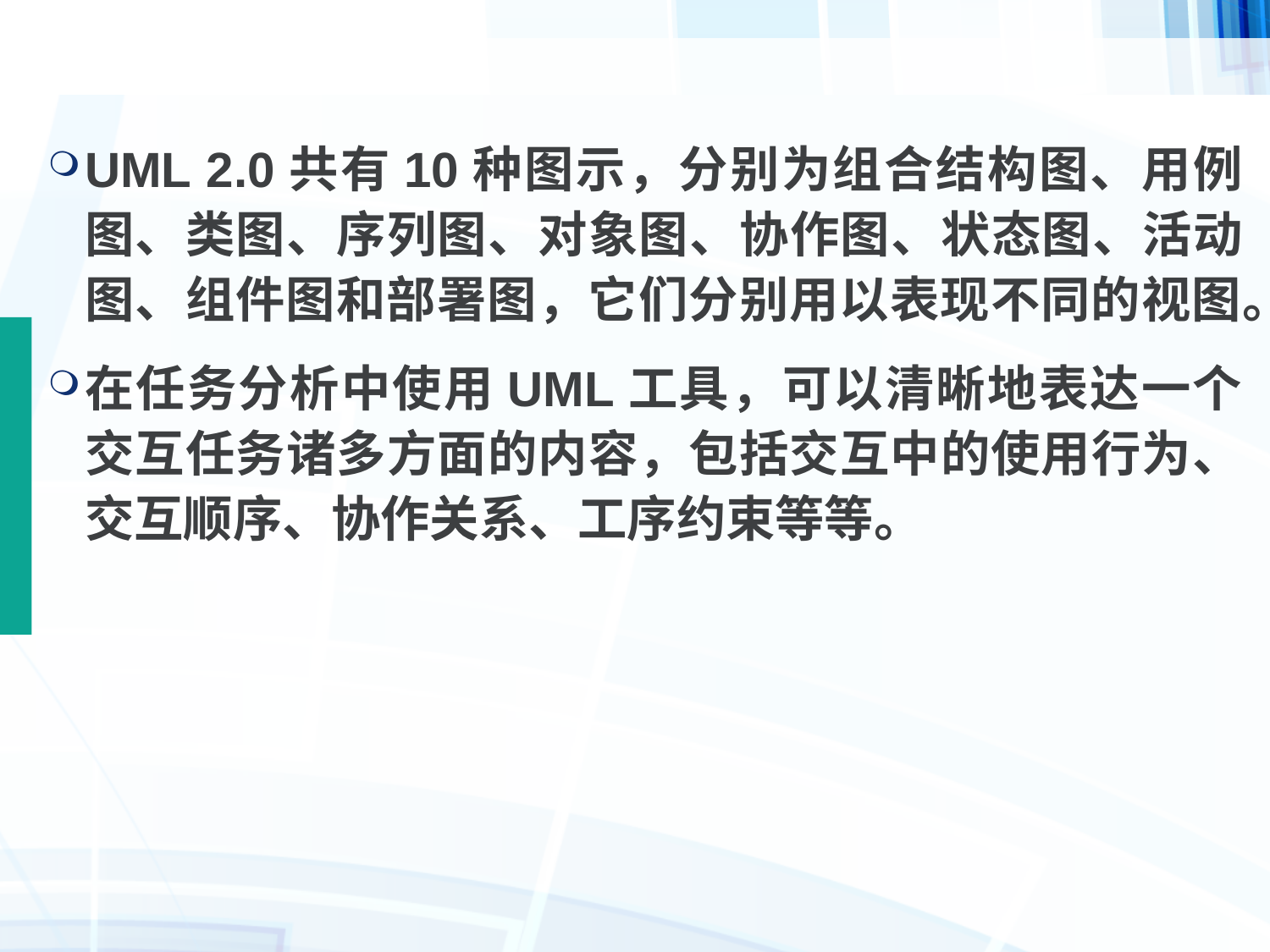

#
UML 2.0共有10种图示，分别为组合结构图、用例图、类图、序列图、对象图、协作图、状态图、活动图、组件图和部署图，它们分别用以表现不同的视图。
在任务分析中使用UML工具，可以清晰地表达一个交互任务诸多方面的内容，包括交互中的使用行为、交互顺序、协作关系、工序约束等等。